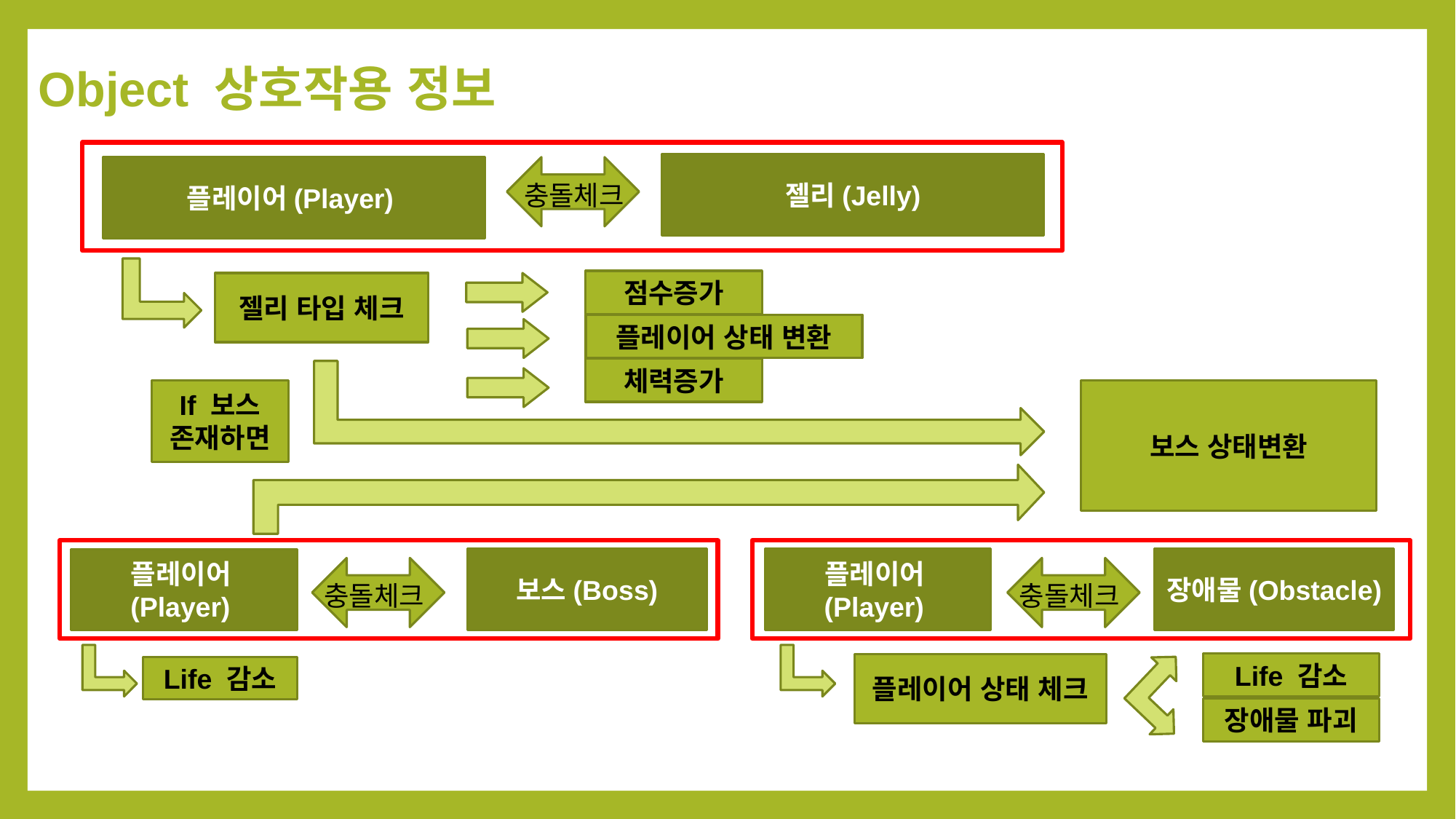

# Object 상호작용 정보

젤리(Jelly)
플레이어(Player)

충돌체크

점수증가
젤리 타입 체크

플레이어 상태 변환

체력증가

If 보스 존재하면
보스 상태변환

보스(Boss)
플레이어(Player)
장애물(Obstacle)
플레이어(Player)

충돌체크
충돌체크

Life 감소
플레이어 상태 체크
Life 감소

장애물 파괴